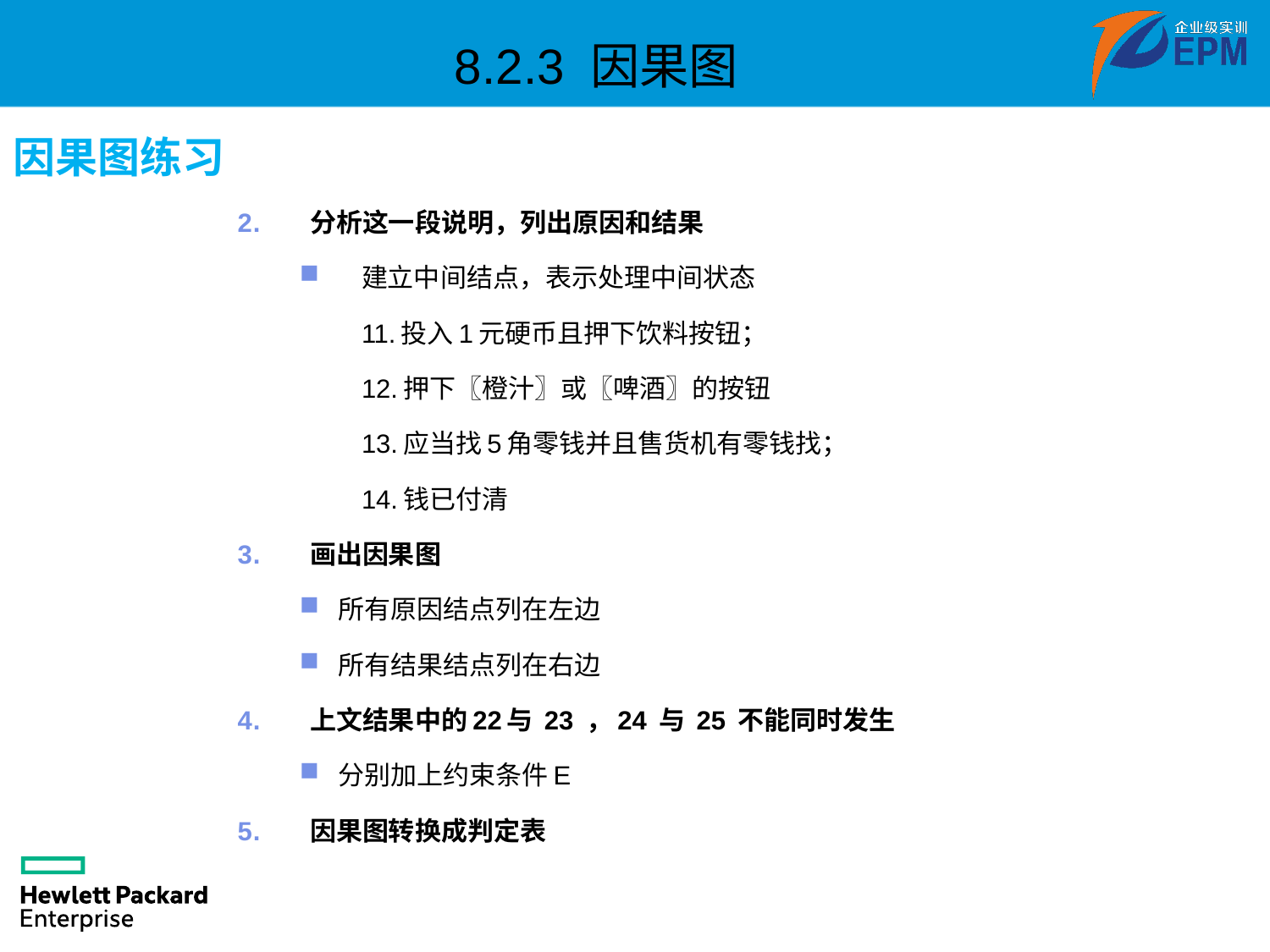

8.2.3 因果图
因果图练习
分析这一段说明，列出原因和结果
建立中间结点，表示处理中间状态
11.投入1元硬币且押下饮料按钮；
12.押下〖橙汁〗或〖啤酒〗的按钮
13.应当找5角零钱并且售货机有零钱找；
14.钱已付清
画出因果图
所有原因结点列在左边
所有结果结点列在右边
上文结果中的22与 23 ，24 与 25 不能同时发生
分别加上约束条件E
因果图转换成判定表